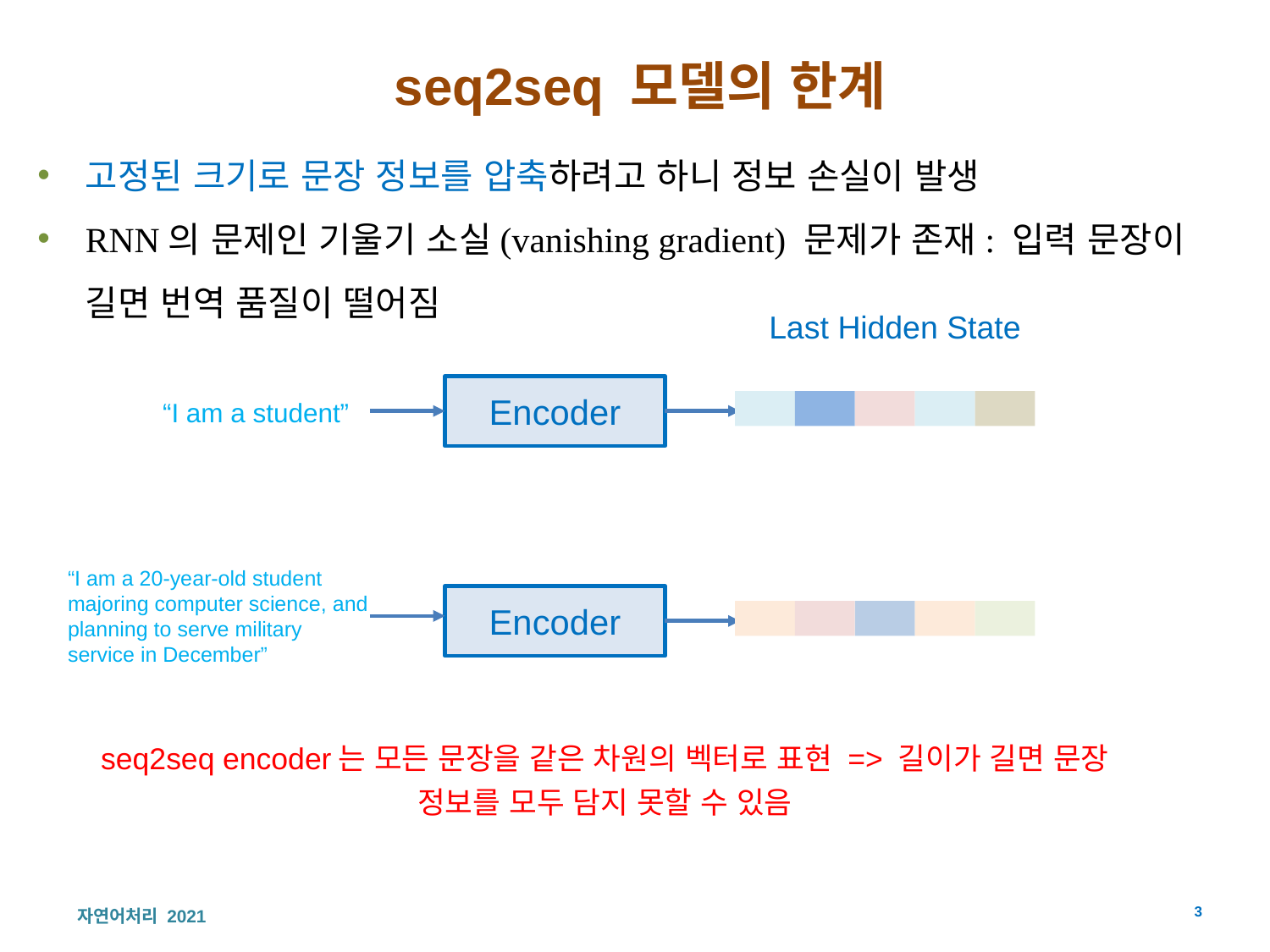

# seq2seq 모델의 한계
고정된 크기로 문장 정보를 압축하려고 하니 정보 손실이 발생
RNN의 문제인 기울기 소실(vanishing gradient) 문제가 존재: 입력 문장이 길면 번역 품질이 떨어짐
Last Hidden State
Encoder
“I am a student”

“I am a 20-year-old student majoring computer science, and planning to serve military service in December”
Encoder

seq2seq encoder는 모든 문장을 같은 차원의 벡터로 표현 => 길이가 길면 문장 정보를 모두 담지 못할 수 있음